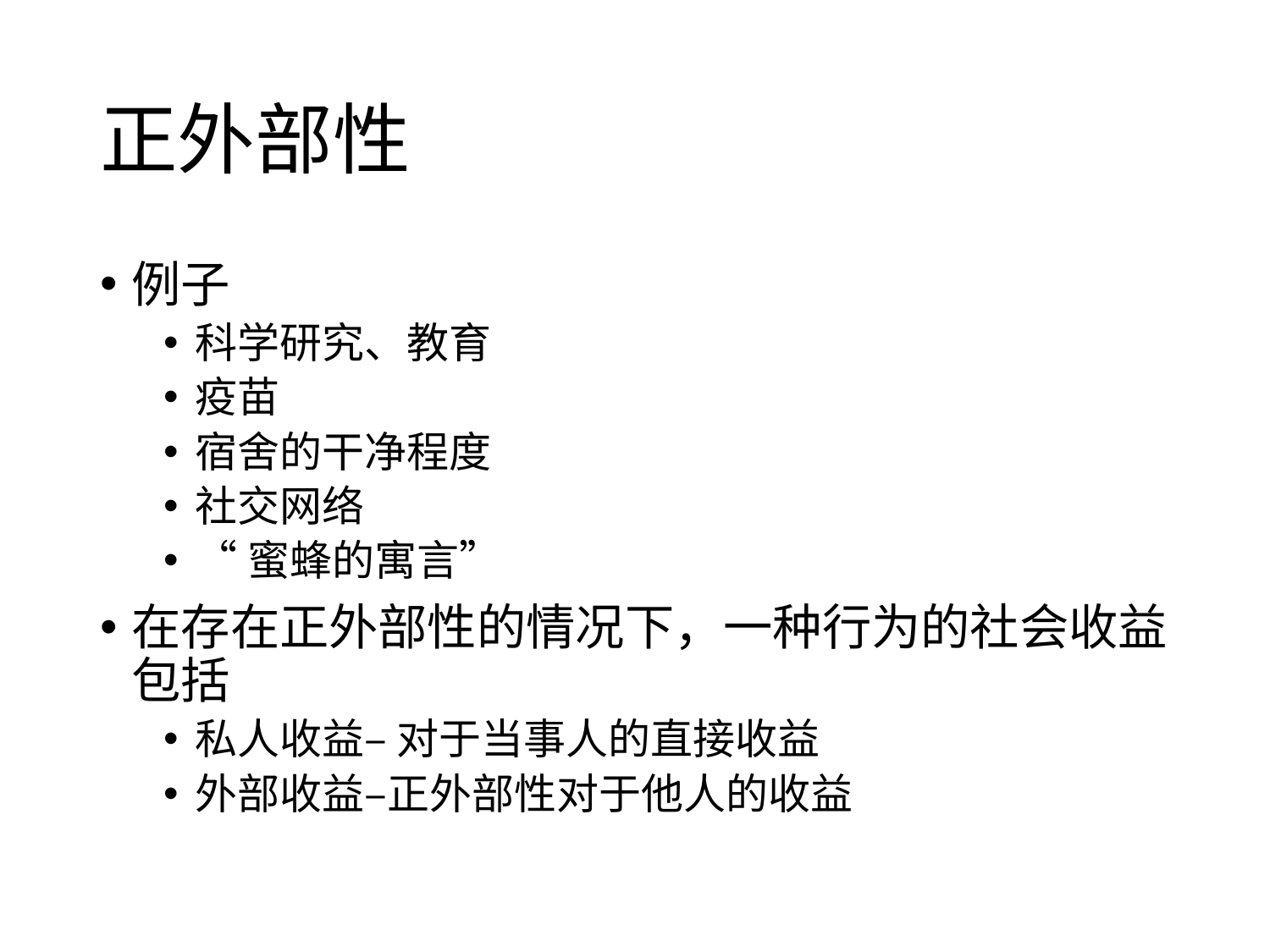

# 正外部性
例子
科学研究、教育
疫苗
宿舍的干净程度
社交网络
“蜜蜂的寓言”
在存在正外部性的情况下，一种行为的社会收益包括
私人收益– 对于当事人的直接收益
外部收益–正外部性对于他人的收益